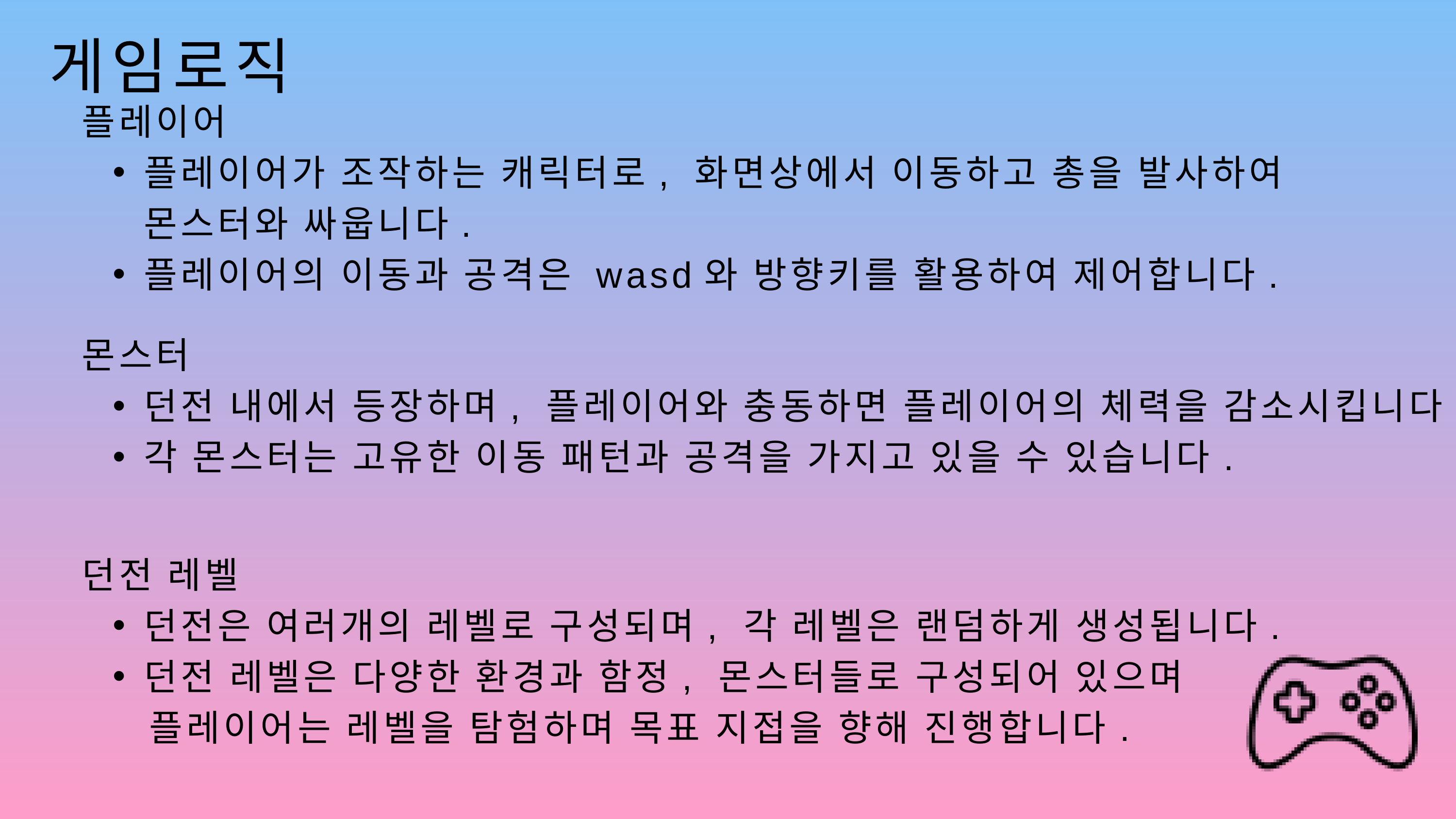

게임로직
플레이어
플레이어가 조작하는 캐릭터로, 화면상에서 이동하고 총을 발사하여 몬스터와 싸웁니다.
플레이어의 이동과 공격은 wasd와 방향키를 활용하여 제어합니다.
몬스터
던전 내에서 등장하며, 플레이어와 충동하면 플레이어의 체력을 감소시킵니다.
각 몬스터는 고유한 이동 패턴과 공격을 가지고 있을 수 있습니다.
던전 레벨
던전은 여러개의 레벨로 구성되며, 각 레벨은 랜덤하게 생성됩니다.
던전 레벨은 다양한 환경과 함정, 몬스터들로 구성되어 있으며
     플레이어는 레벨을 탐험하며 목표 지접을 향해 진행합니다.